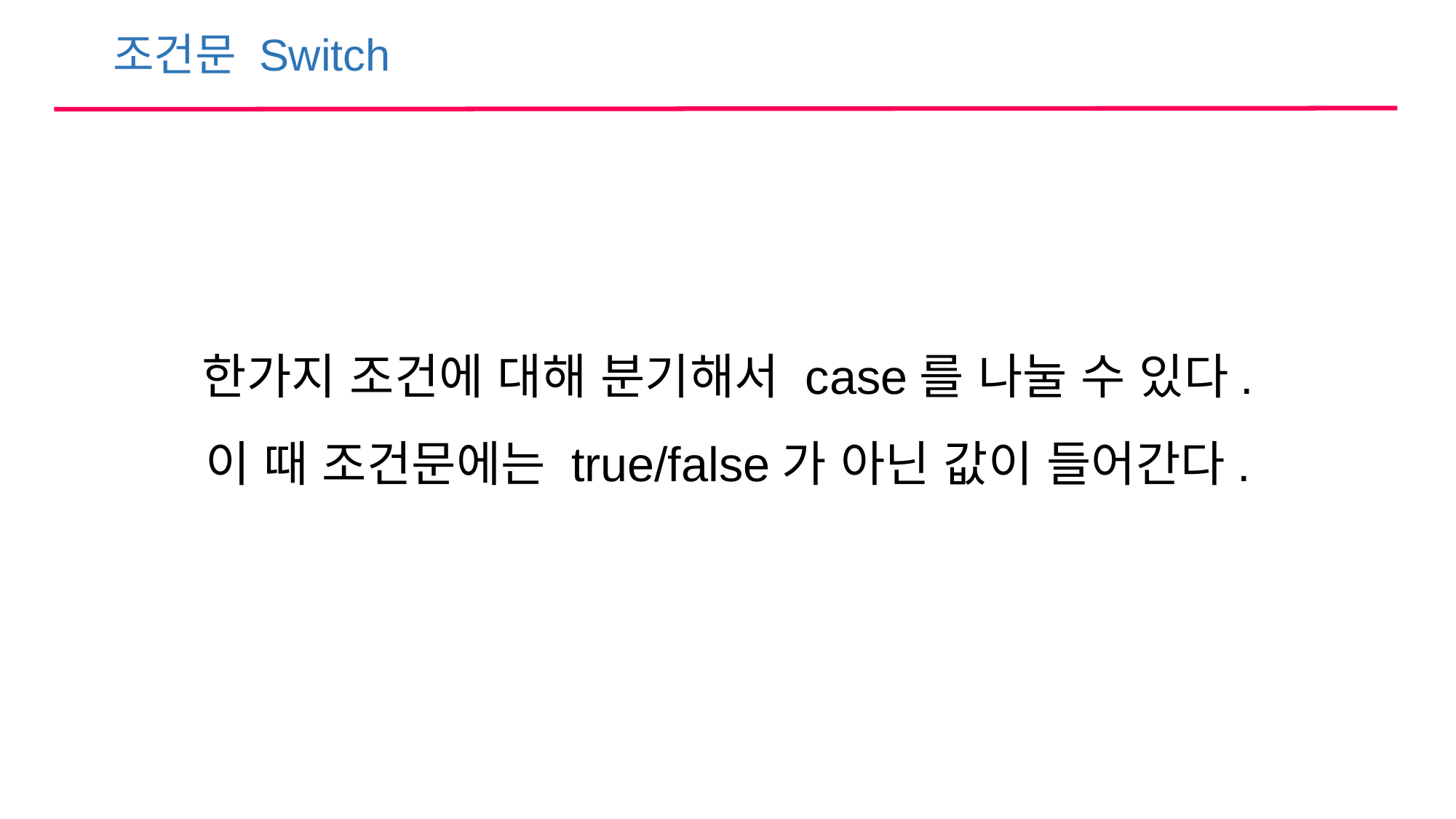

조건문 Switch
한가지 조건에 대해 분기해서 case를 나눌 수 있다.
이 때 조건문에는 true/false가 아닌 값이 들어간다.